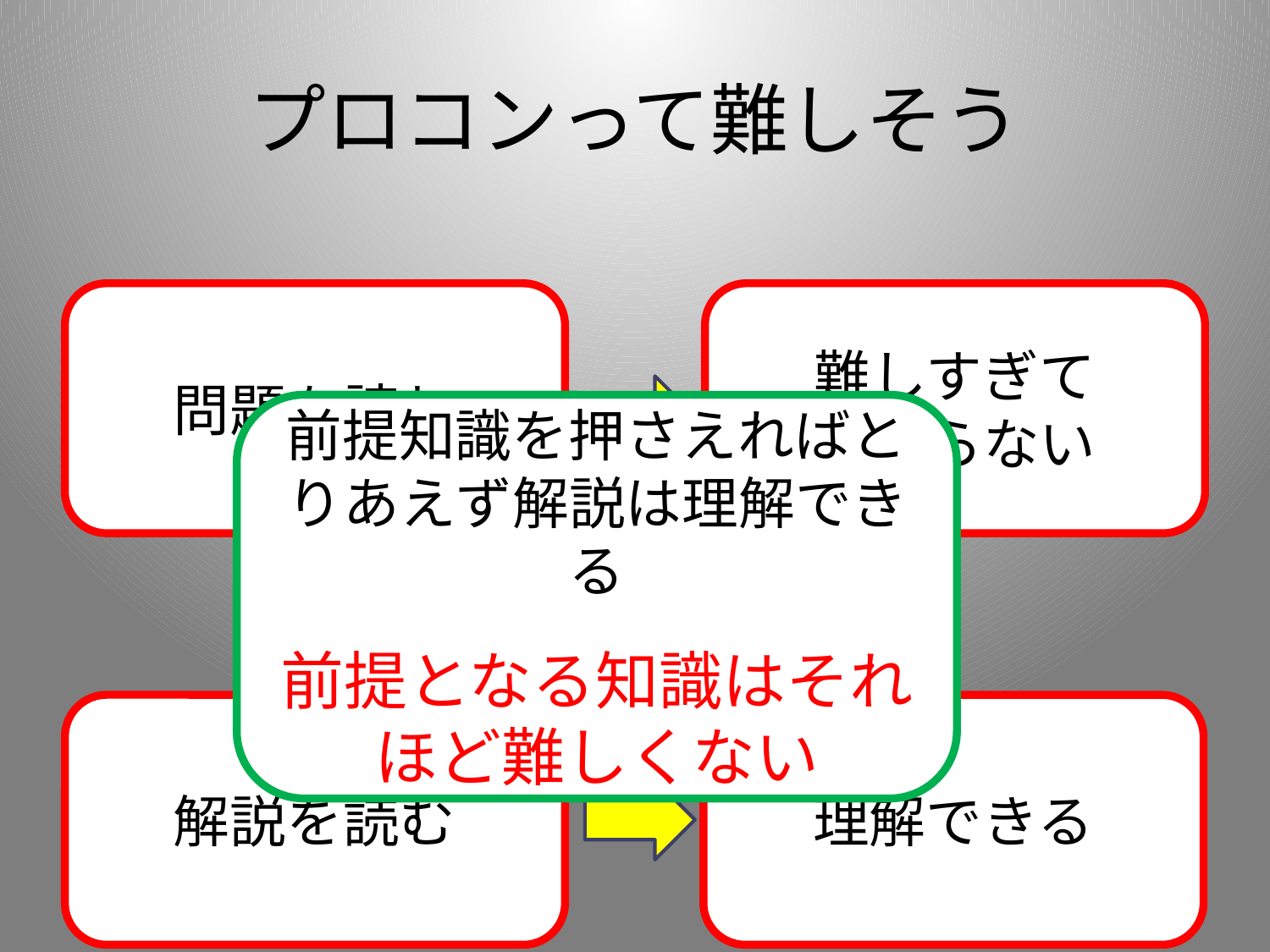

# プロコンって難しそう
問題を読む
難しすぎて
わからない

前提知識を押さえればとりあえず解説は理解できる

前提となる知識はそれほど難しくない

解説を読む
理解できる